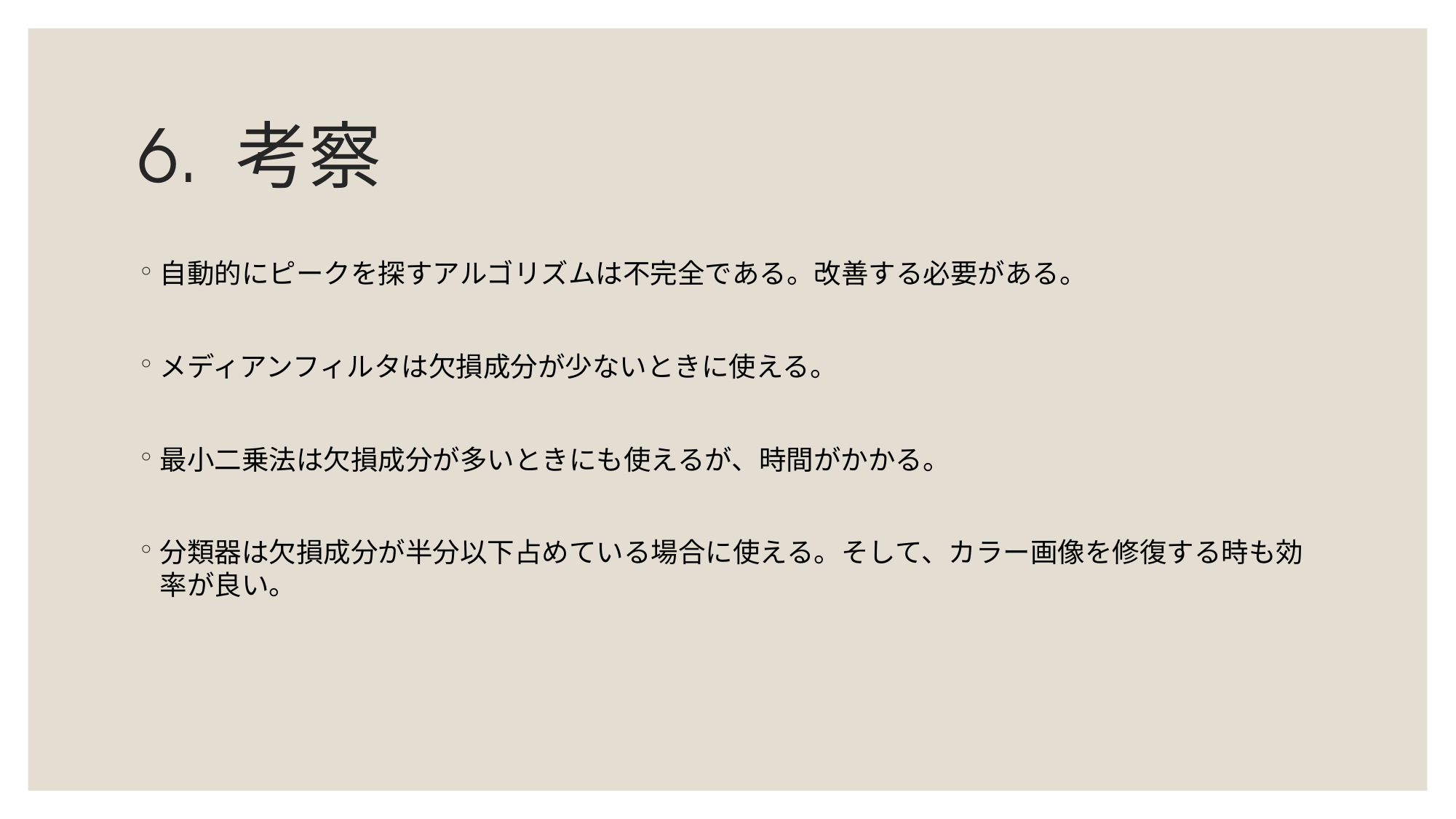

# 6. 考察
自動的にピークを探すアルゴリズムは不完全である。改善する必要がある。

メディアンフィルタは欠損成分が少ないときに使える。

最小二乗法は欠損成分が多いときにも使えるが、時間がかかる。

分類器は欠損成分が半分以下占めている場合に使える。そして、カラー画像を修復する時も効率が良い。